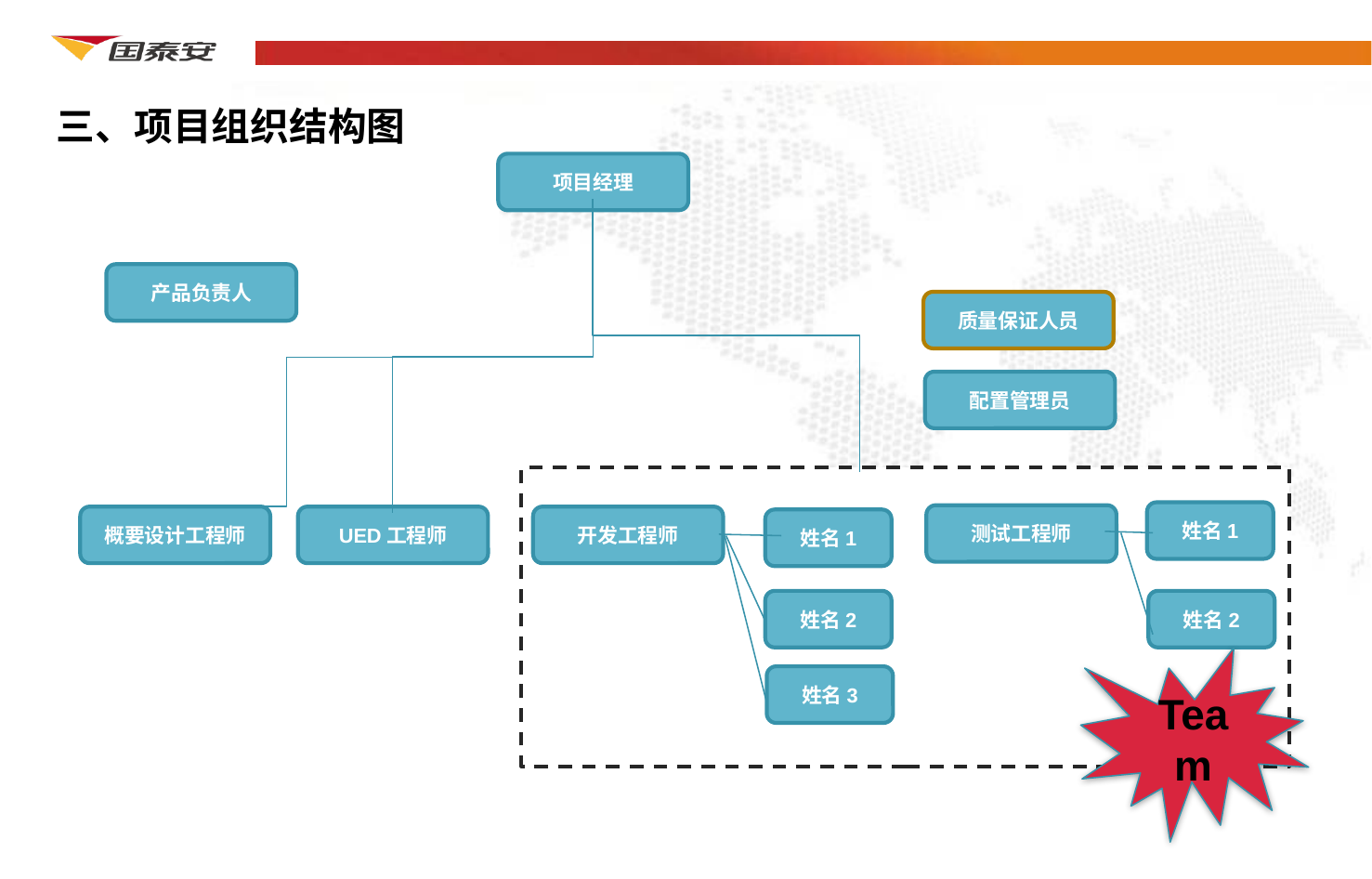

三、项目组织结构图
项目经理
产品负责人
质量保证人员
配置管理员

姓名1
测试工程师
概要设计工程师
UED工程师
开发工程师
姓名1
姓名2
姓名2
Team
姓名3